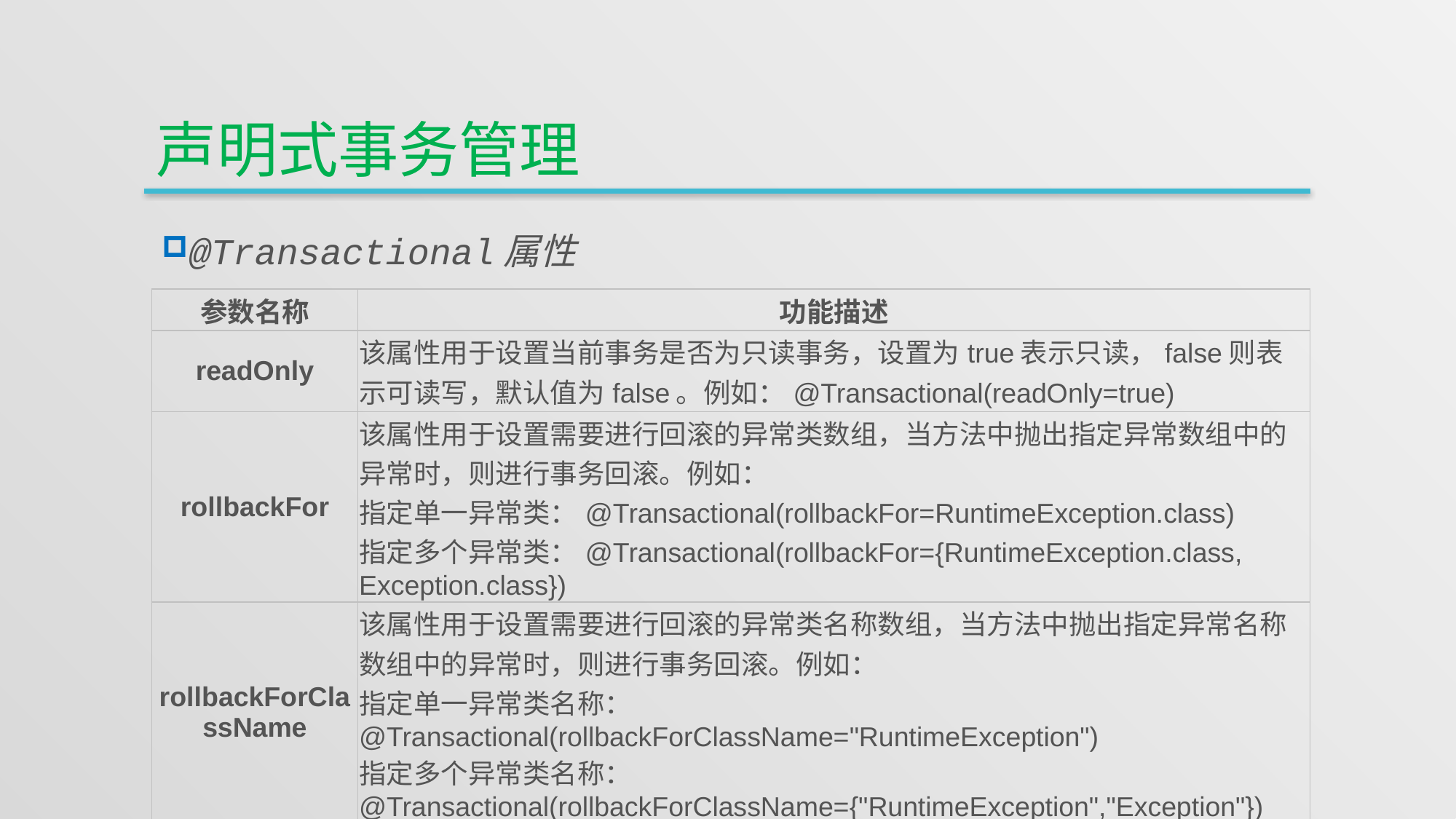

# 声明式事务管理
@Transactional属性
| 参数名称 | 功能描述 |
| --- | --- |
| readOnly | 该属性用于设置当前事务是否为只读事务，设置为true表示只读，false则表示可读写，默认值为false。例如：@Transactional(readOnly=true) |
| rollbackFor | 该属性用于设置需要进行回滚的异常类数组，当方法中抛出指定异常数组中的异常时，则进行事务回滚。例如： 指定单一异常类：@Transactional(rollbackFor=RuntimeException.class) 指定多个异常类：@Transactional(rollbackFor={RuntimeException.class, Exception.class}) |
| rollbackForClassName | 该属性用于设置需要进行回滚的异常类名称数组，当方法中抛出指定异常名称数组中的异常时，则进行事务回滚。例如： 指定单一异常类名称：@Transactional(rollbackForClassName="RuntimeException") 指定多个异常类名称：@Transactional(rollbackForClassName={"RuntimeException","Exception"}) |